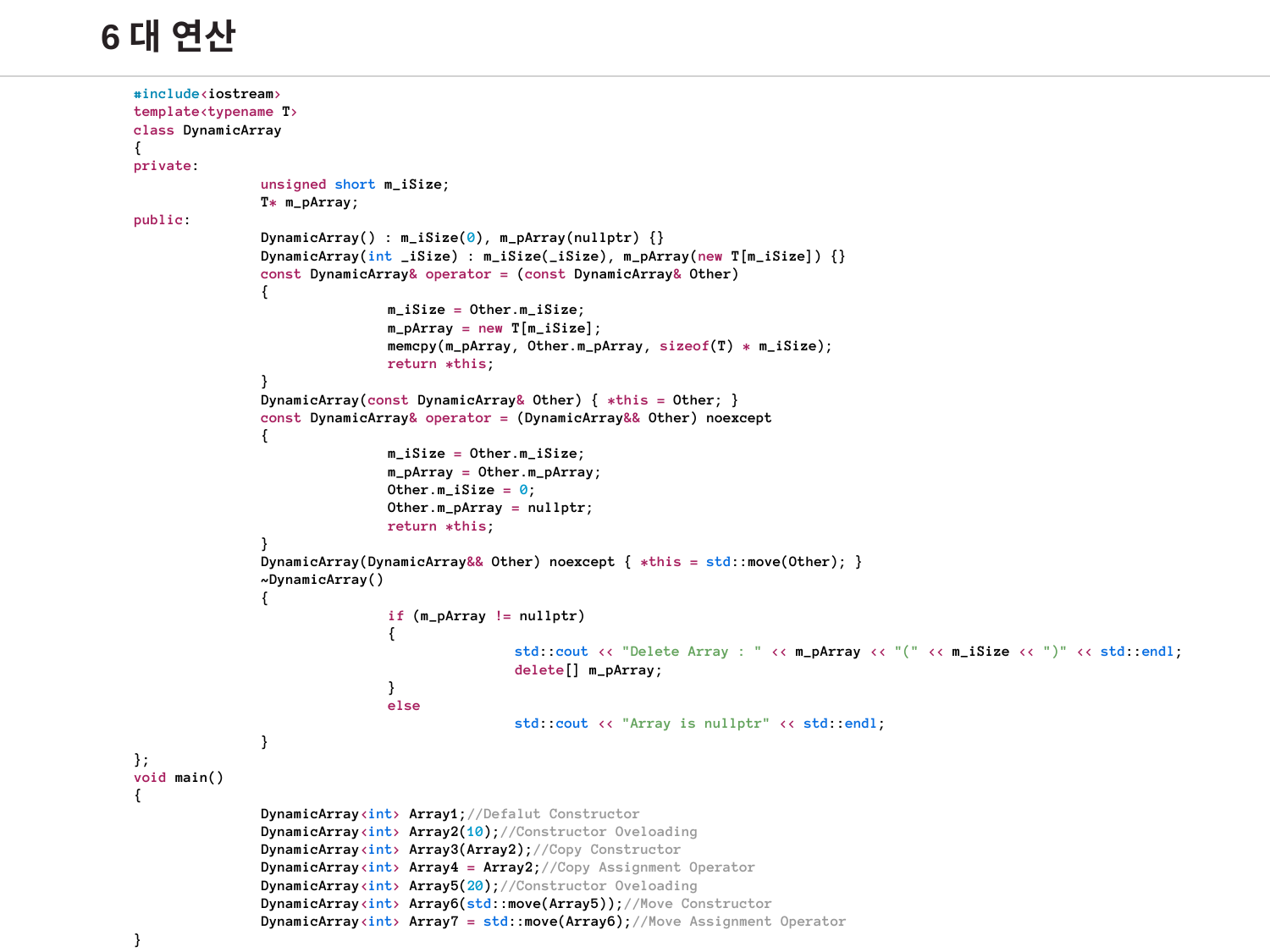

6대 연산
#include<iostream>
template<typename T>
class DynamicArray
{
private:
	unsigned short m_iSize;
	T* m_pArray;
public:
	DynamicArray() : m_iSize(0), m_pArray(nullptr) {}
	DynamicArray(int _iSize) : m_iSize(_iSize), m_pArray(new T[m_iSize]) {}
	const DynamicArray& operator = (const DynamicArray& Other)
	{
		m_iSize = Other.m_iSize;
		m_pArray = new T[m_iSize];
		memcpy(m_pArray, Other.m_pArray, sizeof(T) * m_iSize);
		return *this;
	}
	DynamicArray(const DynamicArray& Other) { *this = Other; }
	const DynamicArray& operator = (DynamicArray&& Other) noexcept
	{
		m_iSize = Other.m_iSize;
		m_pArray = Other.m_pArray;
		Other.m_iSize = 0;
		Other.m_pArray = nullptr;
		return *this;
	}
	DynamicArray(DynamicArray&& Other) noexcept { *this = std::move(Other); }
	~DynamicArray()
	{
		if (m_pArray != nullptr)
		{
			std::cout << "Delete Array : " << m_pArray << "(" << m_iSize << ")" << std::endl;
			delete[] m_pArray;
		}
		else
			std::cout << "Array is nullptr" << std::endl;
	}
};
void main()
{
	DynamicArray<int> Array1;//Defalut Constructor
	DynamicArray<int> Array2(10);//Constructor Oveloading
	DynamicArray<int> Array3(Array2);//Copy Constructor
	DynamicArray<int> Array4 = Array2;//Copy Assignment Operator
	DynamicArray<int> Array5(20);//Constructor Oveloading
	DynamicArray<int> Array6(std::move(Array5));//Move Constructor
	DynamicArray<int> Array7 = std::move(Array6);//Move Assignment Operator
}